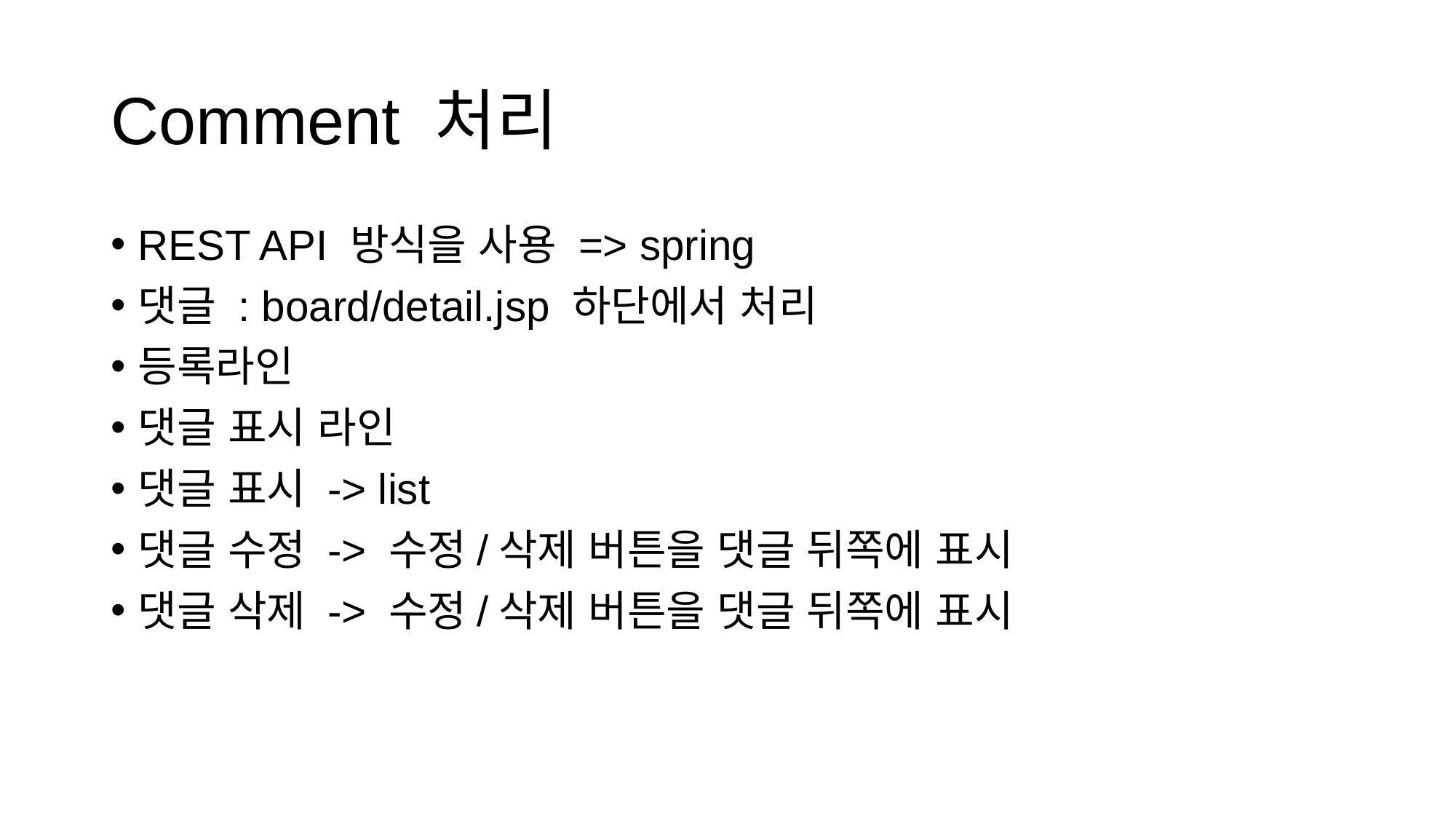

# Comment 처리
REST API 방식을 사용 => spring
댓글 : board/detail.jsp 하단에서 처리
등록라인
댓글 표시 라인
댓글 표시 -> list
댓글 수정 -> 수정/삭제 버튼을 댓글 뒤쪽에 표시
댓글 삭제 -> 수정/삭제 버튼을 댓글 뒤쪽에 표시